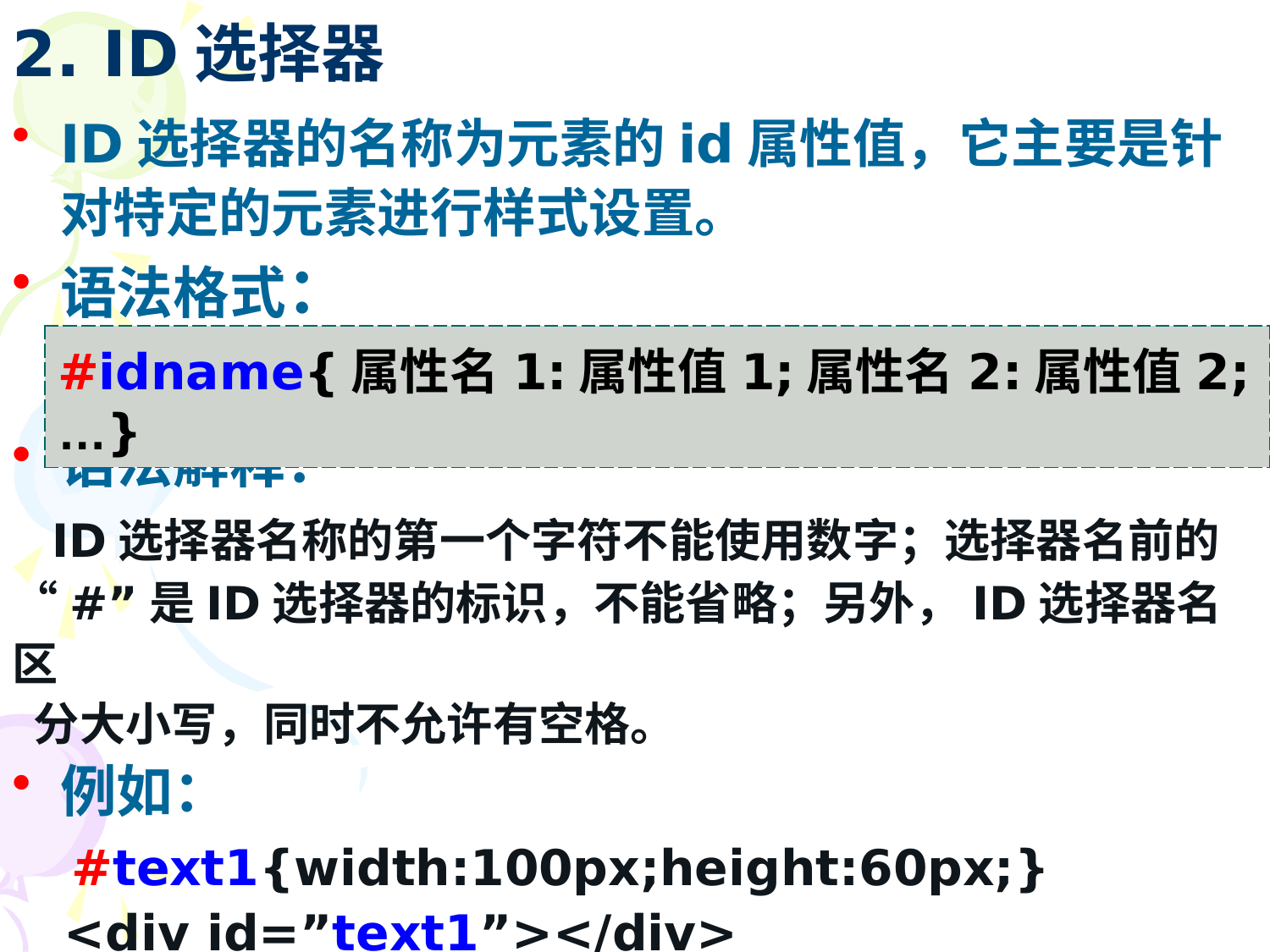

# 2. ID选择器
ID选择器的名称为元素的id属性值，它主要是针对特定的元素进行样式设置。
语法格式：

语法解释：
  ID选择器名称的第一个字符不能使用数字；选择器名前的“#”是ID选择器的标识，不能省略；另外，ID选择器名区
 分大小写，同时不允许有空格。
例如：
   #text1{width:100px;height:60px;}
   <div id=”text1”></div>
| #idname{属性名1:属性值1;属性名2:属性值2;…} |
| --- |